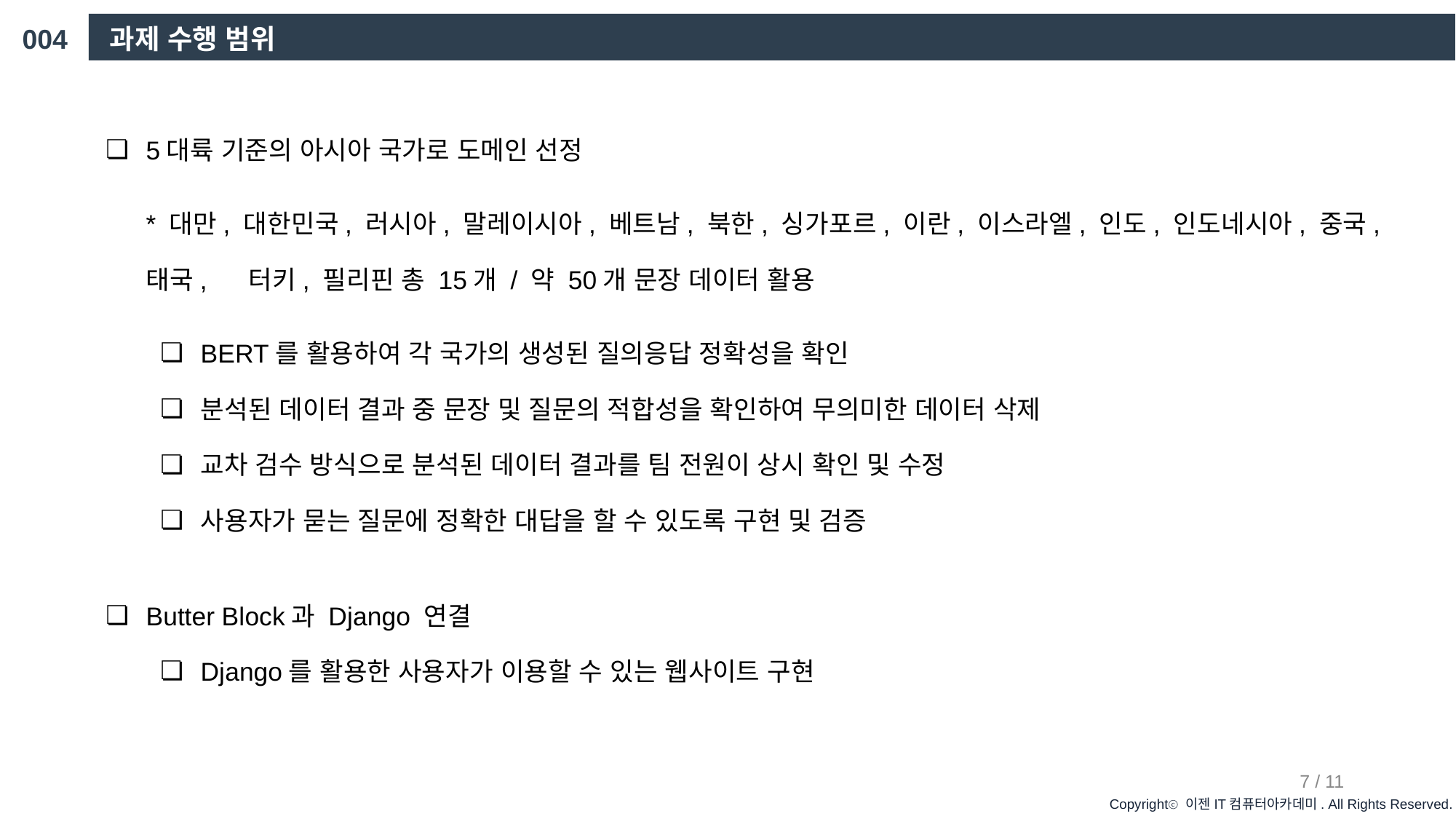

004
과제 수행 범위
5대륙 기준의 아시아 국가로 도메인 선정
* 대만, 대한민국, 러시아, 말레이시아, 베트남, 북한, 싱가포르, 이란, 이스라엘, 인도, 인도네시아, 중국, 태국,     터키, 필리핀 총 15개 / 약 50개 문장 데이터 활용
BERT를 활용하여 각 국가의 생성된 질의응답 정확성을 확인
분석된 데이터 결과 중 문장 및 질문의 적합성을 확인하여 무의미한 데이터 삭제
교차 검수 방식으로 분석된 데이터 결과를 팀 전원이 상시 확인 및 수정
사용자가 묻는 질문에 정확한 대답을 할 수 있도록 구현 및 검증

Butter Block과 Django 연결
Django를 활용한 사용자가 이용할 수 있는 웹사이트 구현
7 / 11